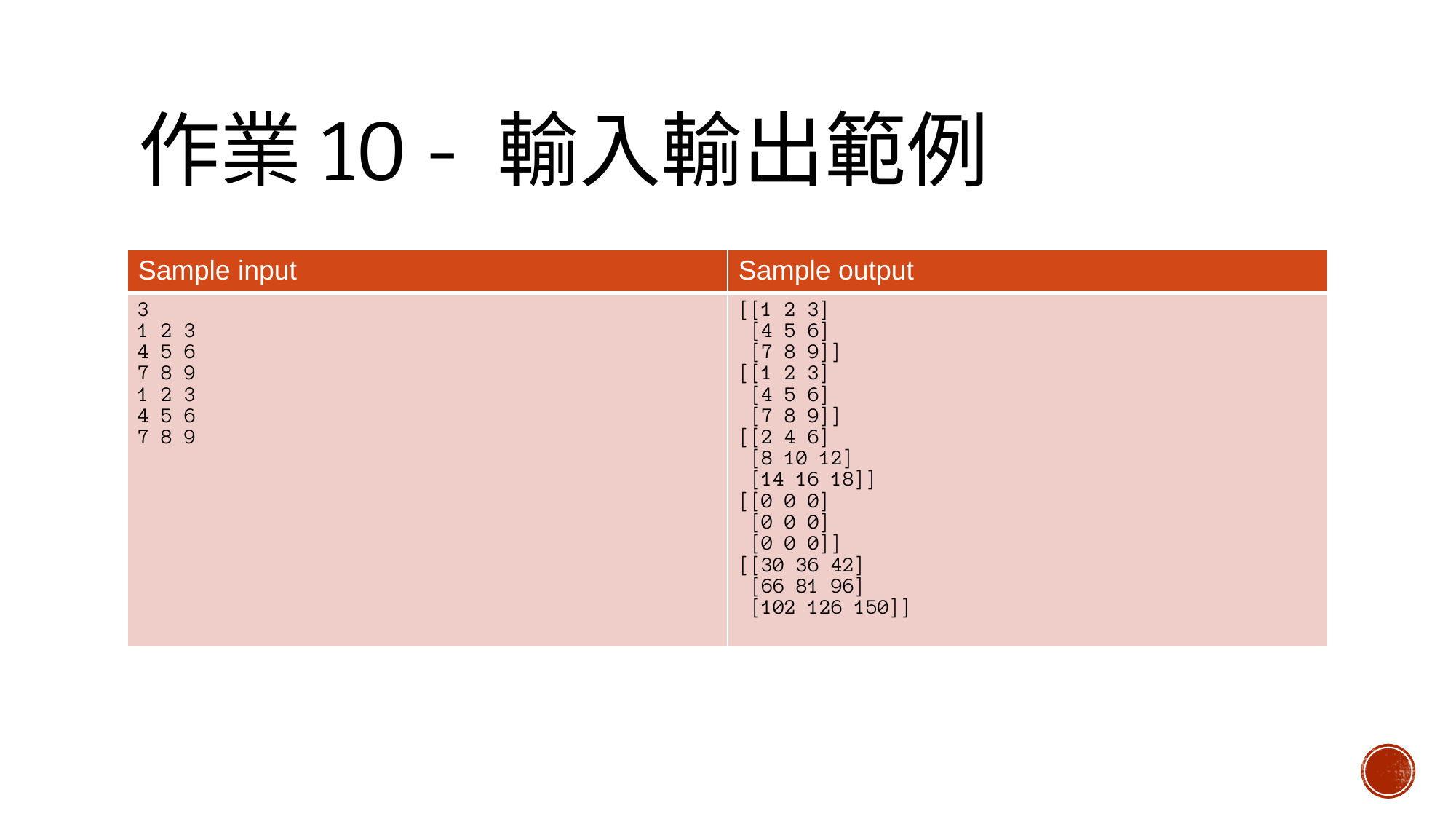

# 作業10 - 輸入輸出範例
| Sample input | Sample output |
| --- | --- |
| 3 1 2 3 4 5 6 7 8 9 1 2 3 4 5 6 7 8 9 | [[1 2 3] [4 5 6] [7 8 9]] [[1 2 3] [4 5 6] [7 8 9]] [[2 4 6] [8 10 12] [14 16 18]] [[0 0 0] [0 0 0] [0 0 0]] [[30 36 42] [66 81 96] [102 126 150]] |
|  |  |
|  |  |